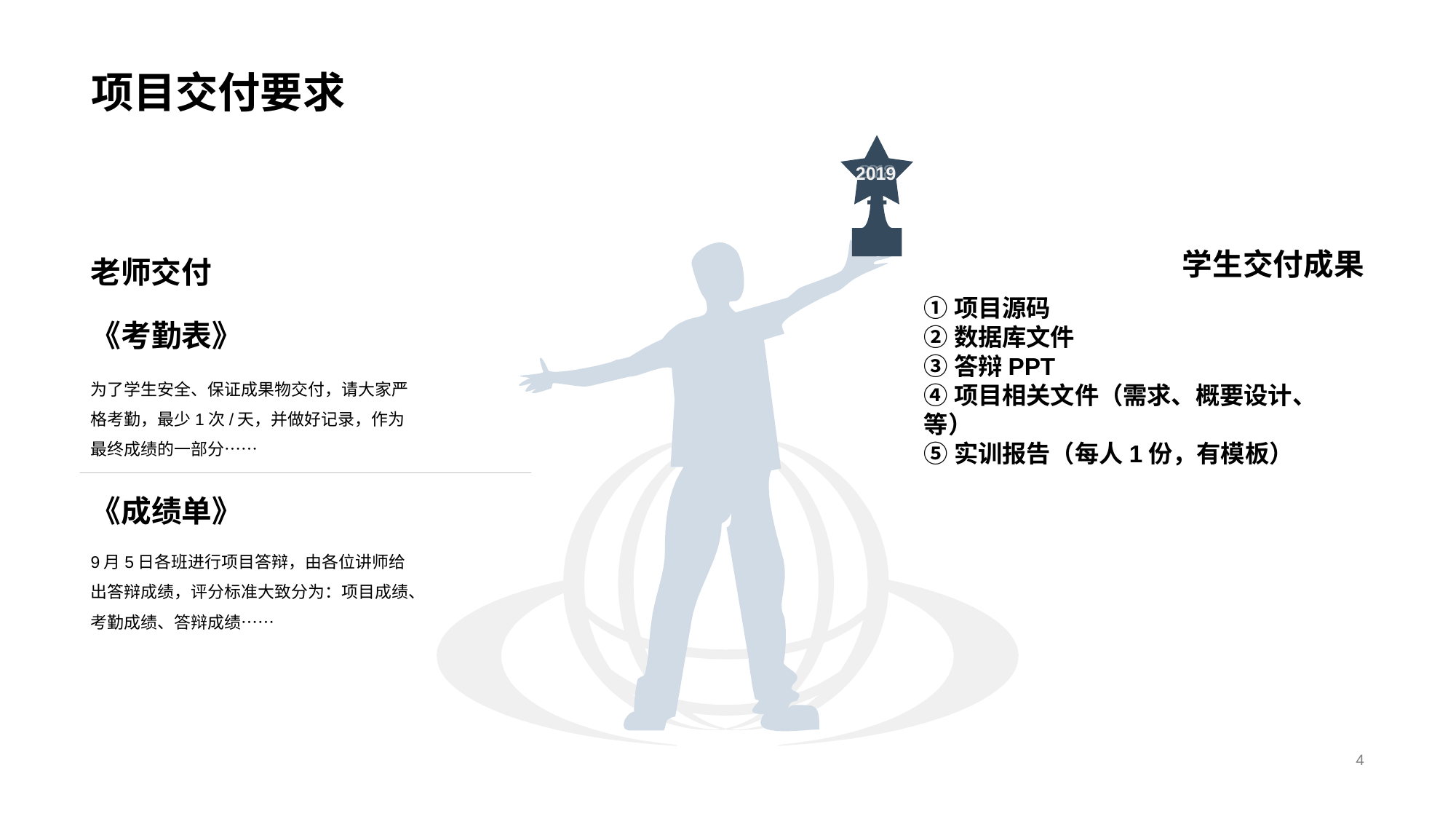

# 项目交付要求

2
0
1
8

学生交付成果
①项目源码
②数据库文件
③答辩PPT
④项目相关文件（需求、概要设计、等）
⑤实训报告（每人1份，有模板）
《考勤表》
为了学生安全、保证成果物交付，请大家严格考勤，最少1次/天，并做好记录，作为最终成绩的一部分……

《成绩单》
9月5日各班进行项目答辩，由各位讲师给出答辩成绩，评分标准大致分为：项目成绩、考勤成绩、答辩成绩……

2019
老师交付
4